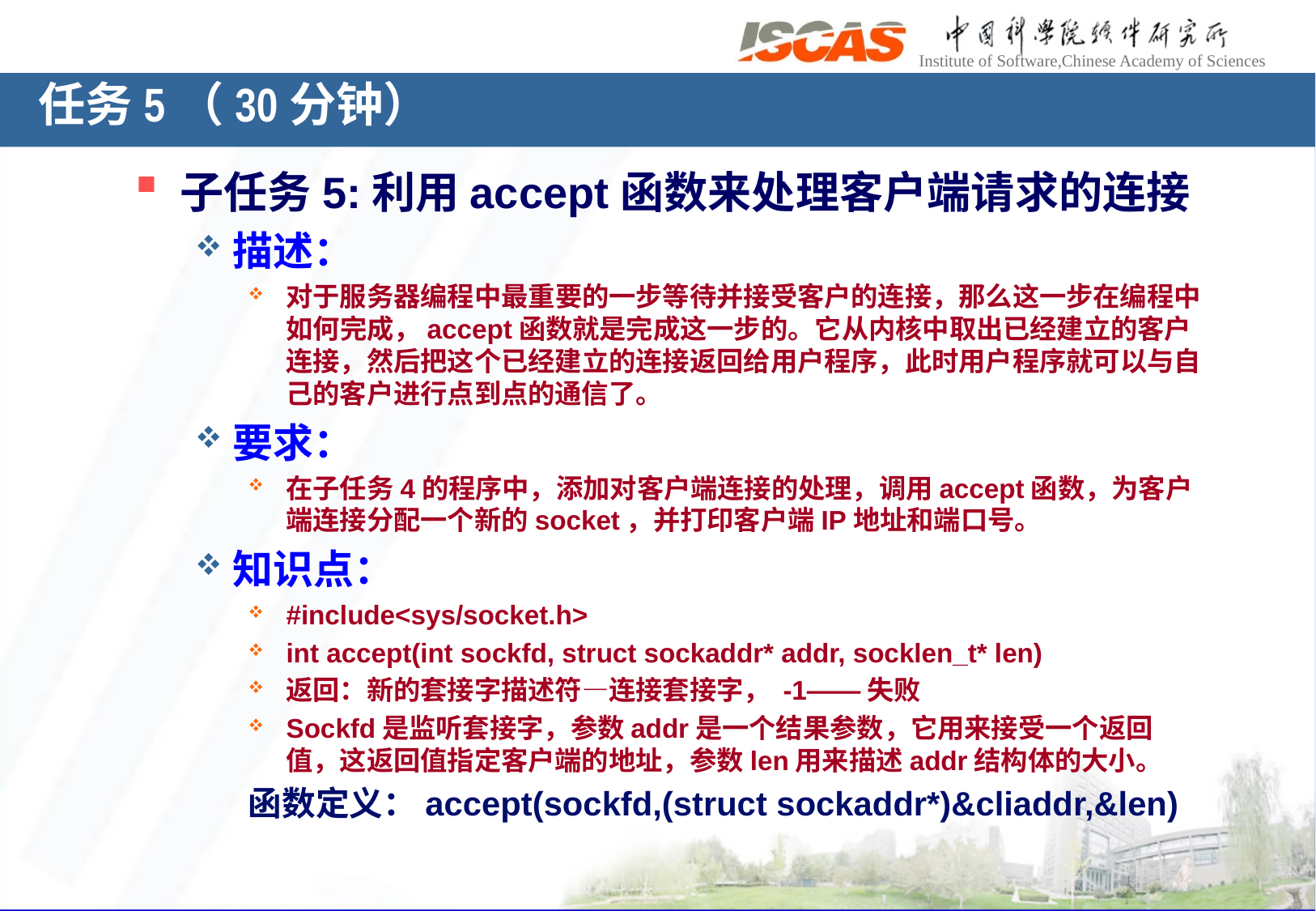

# 任务5（30分钟）
子任务5:利用accept函数来处理客户端请求的连接
描述：
对于服务器编程中最重要的一步等待并接受客户的连接，那么这一步在编程中如何完成，accept函数就是完成这一步的。它从内核中取出已经建立的客户连接，然后把这个已经建立的连接返回给用户程序，此时用户程序就可以与自己的客户进行点到点的通信了。
要求：
在子任务4的程序中，添加对客户端连接的处理，调用accept函数，为客户端连接分配一个新的socket，并打印客户端IP地址和端口号。
知识点：
#include<sys/socket.h>
int accept(int sockfd, struct sockaddr* addr, socklen_t* len)
返回：新的套接字描述符—连接套接字， -1——失败
Sockfd是监听套接字，参数addr是一个结果参数，它用来接受一个返回值，这返回值指定客户端的地址，参数len用来描述addr结构体的大小。
函数定义：accept(sockfd,(struct sockaddr*)&cliaddr,&len)